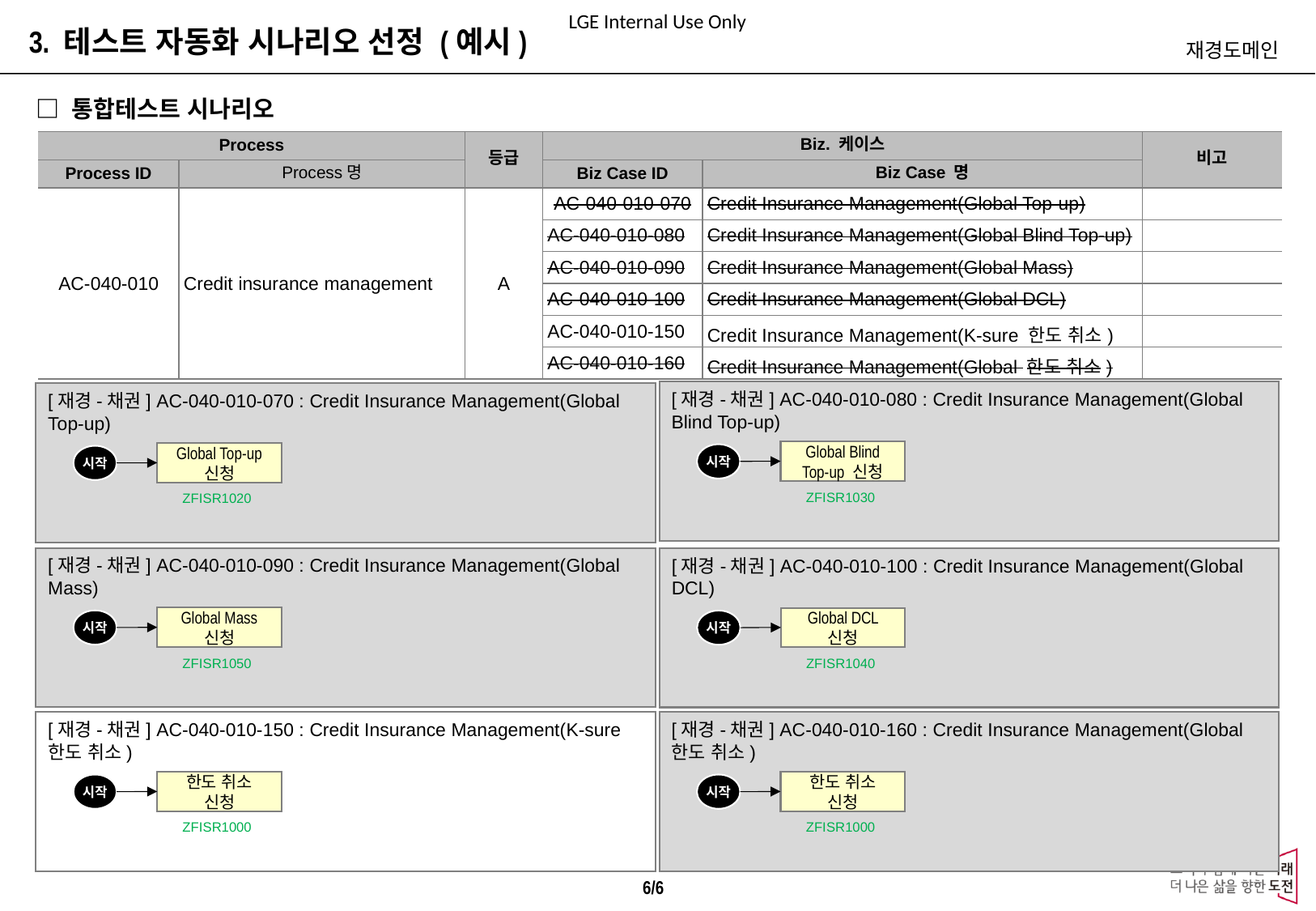

3. 테스트 자동화 시나리오 선정 (예시)
재경도메인
□ 통합테스트 시나리오
| Process |  | 등급 | Biz. 케이스 |  | 비고 |
| --- | --- | --- | --- | --- | --- |
| Process ID | Process명 |  | Biz Case ID | Biz Case 명 |  |
| AC-040-010 | Credit insurance management | A | AC-040-010-070 | Credit Insurance Management(Global Top-up) |  |
|  |  |  | AC-040-010-080 | Credit Insurance Management(Global Blind Top-up) |  |
|  |  |  | AC-040-010-090 | Credit Insurance Management(Global Mass) |  |
|  |  |  | AC-040-010-100 | Credit Insurance Management(Global DCL) |  |
|  |  |  | AC-040-010-150 | Credit Insurance Management(K-sure 한도 취소) |  |
|  |  |  | AC-040-010-160 | Credit Insurance Management(Global 한도 취소) |  |
[재경-채권] AC-040-010-080 : Credit Insurance Management(Global Blind Top-up)
[재경-채권] AC-040-010-070 : Credit Insurance Management(Global Top-up)
Global Blind Top-up 신청
Global Top-up 신청
시작
시작
ZFISR1030
ZFISR1020
[재경-채권] AC-040-010-090 : Credit Insurance Management(Global Mass)
[재경-채권] AC-040-010-100 : Credit Insurance Management(Global DCL)
Global Mass 신청
Global DCL 신청
시작
시작
ZFISR1050
ZFISR1040
[재경-채권] AC-040-010-150 : Credit Insurance Management(K-sure 한도 취소)
[재경-채권] AC-040-010-160 : Credit Insurance Management(Global 한도 취소)
한도 취소 신청
한도 취소 신청
시작
시작
ZFISR1000
ZFISR1000
6/6